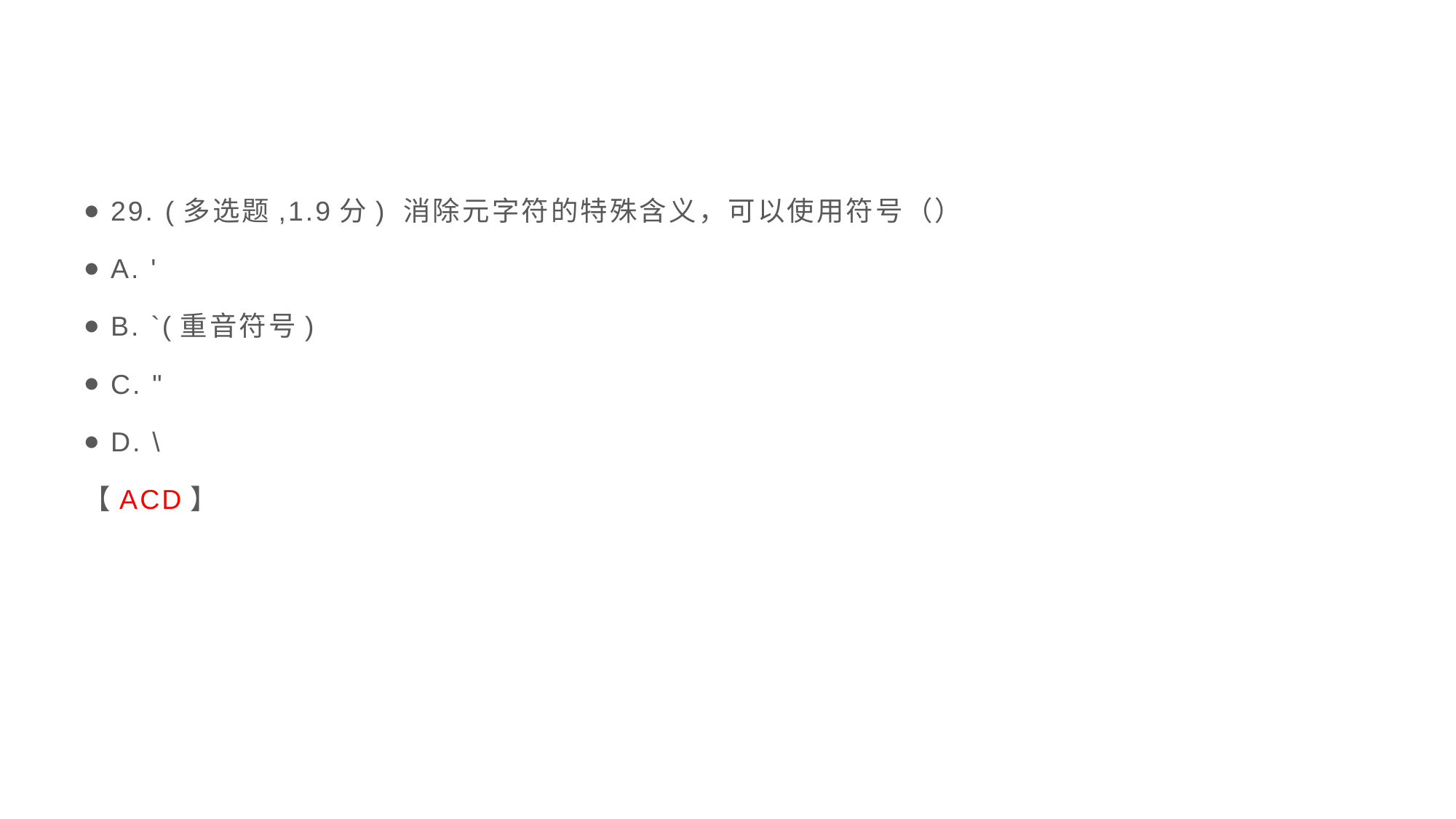

#
29. (多选题,1.9分) 消除元字符的特殊含义，可以使用符号（）
A. '
B. `(重音符号)
C. "
D. \
【ACD】